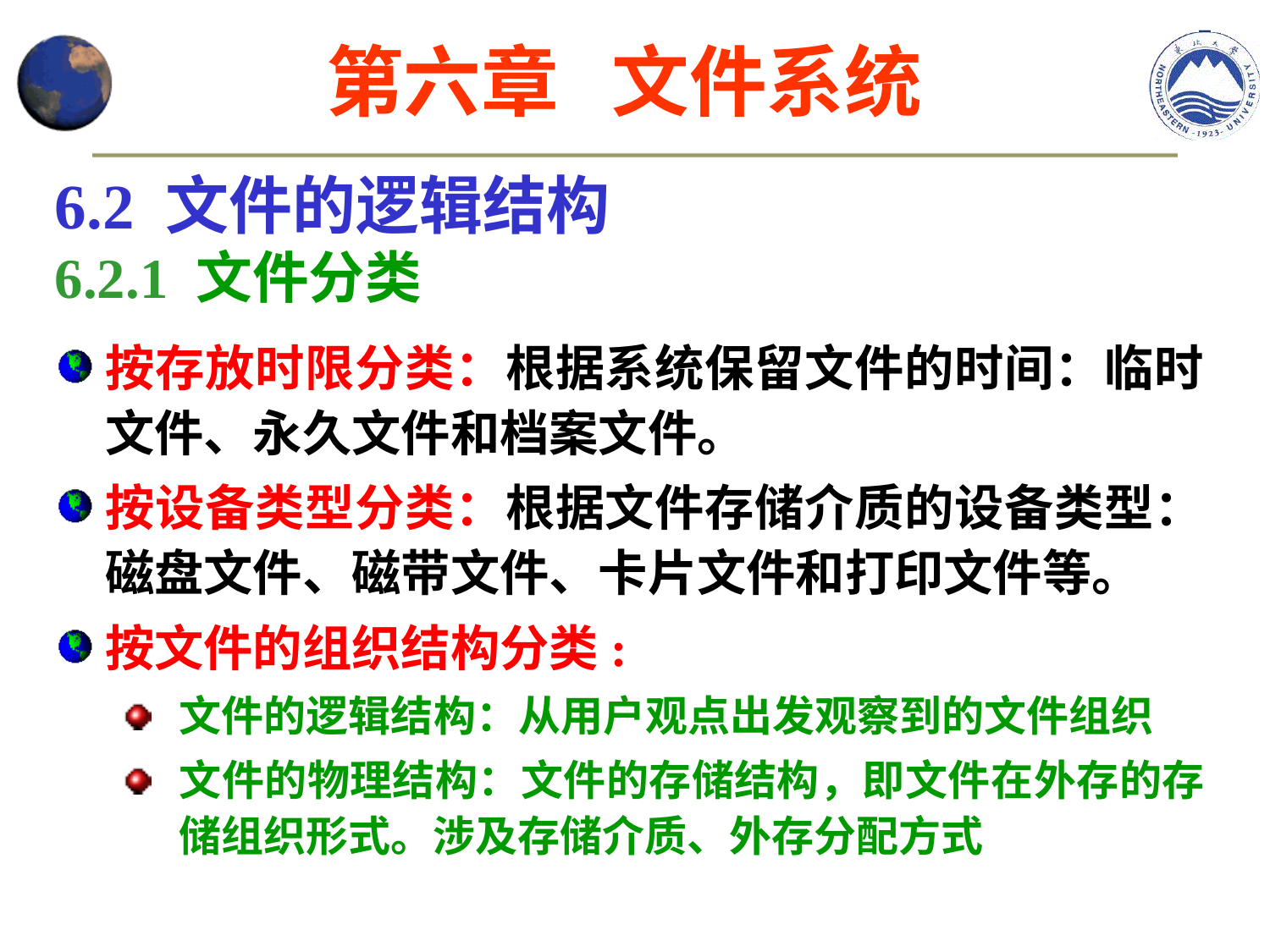

第六章   文件系统
6.2 文件的逻辑结构
6.2.1 文件分类
按存放时限分类：根据系统保留文件的时间：临时文件、永久文件和档案文件。
按设备类型分类：根据文件存储介质的设备类型：磁盘文件、磁带文件、卡片文件和打印文件等。
按文件的组织结构分类:
文件的逻辑结构：从用户观点出发观察到的文件组织
文件的物理结构：文件的存储结构，即文件在外存的存储组织形式。涉及存储介质、外存分配方式